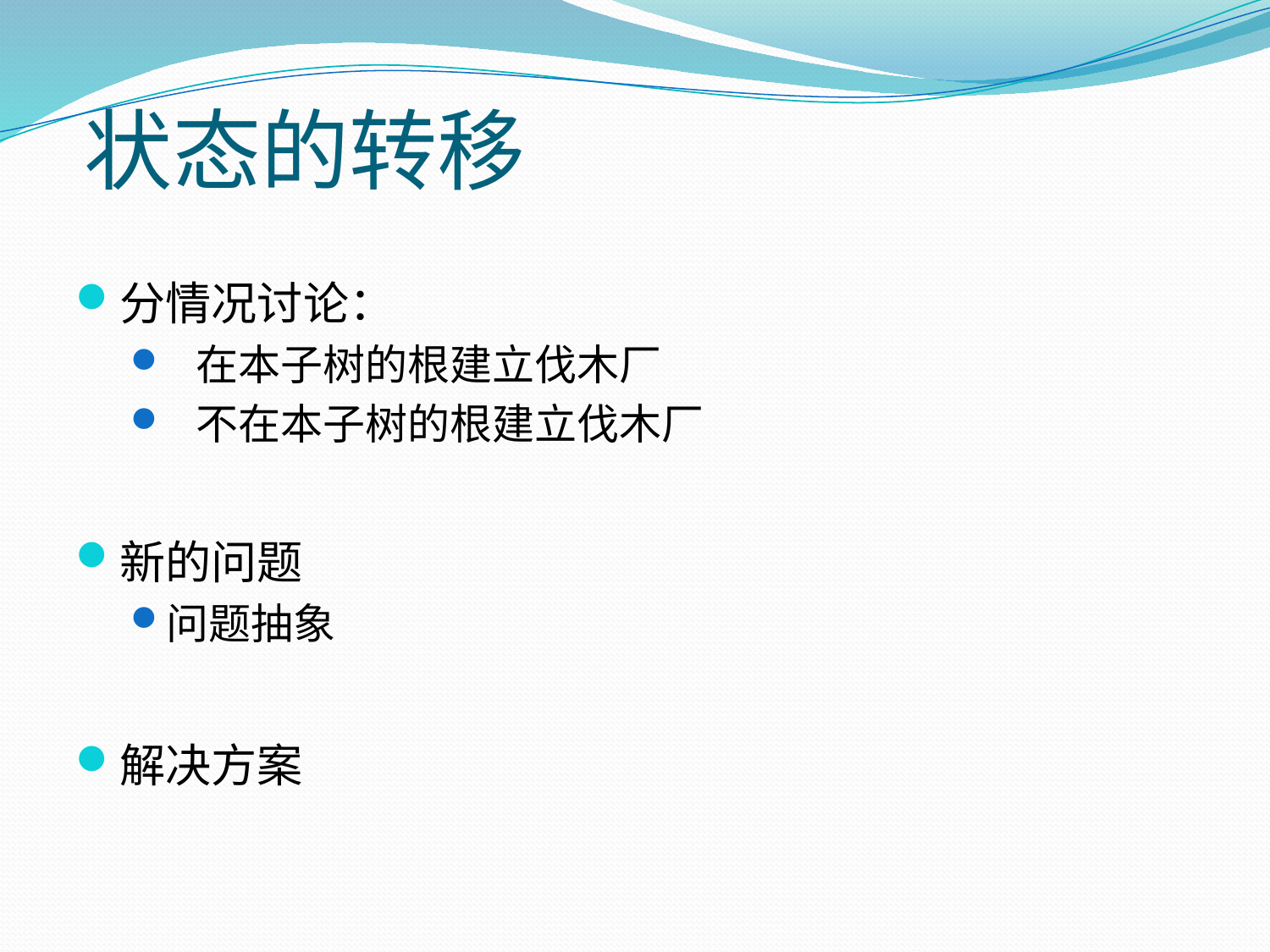

# 状态的转移
分情况讨论：
  在本子树的根建立伐木厂
  不在本子树的根建立伐木厂

新的问题
问题抽象

解决方案